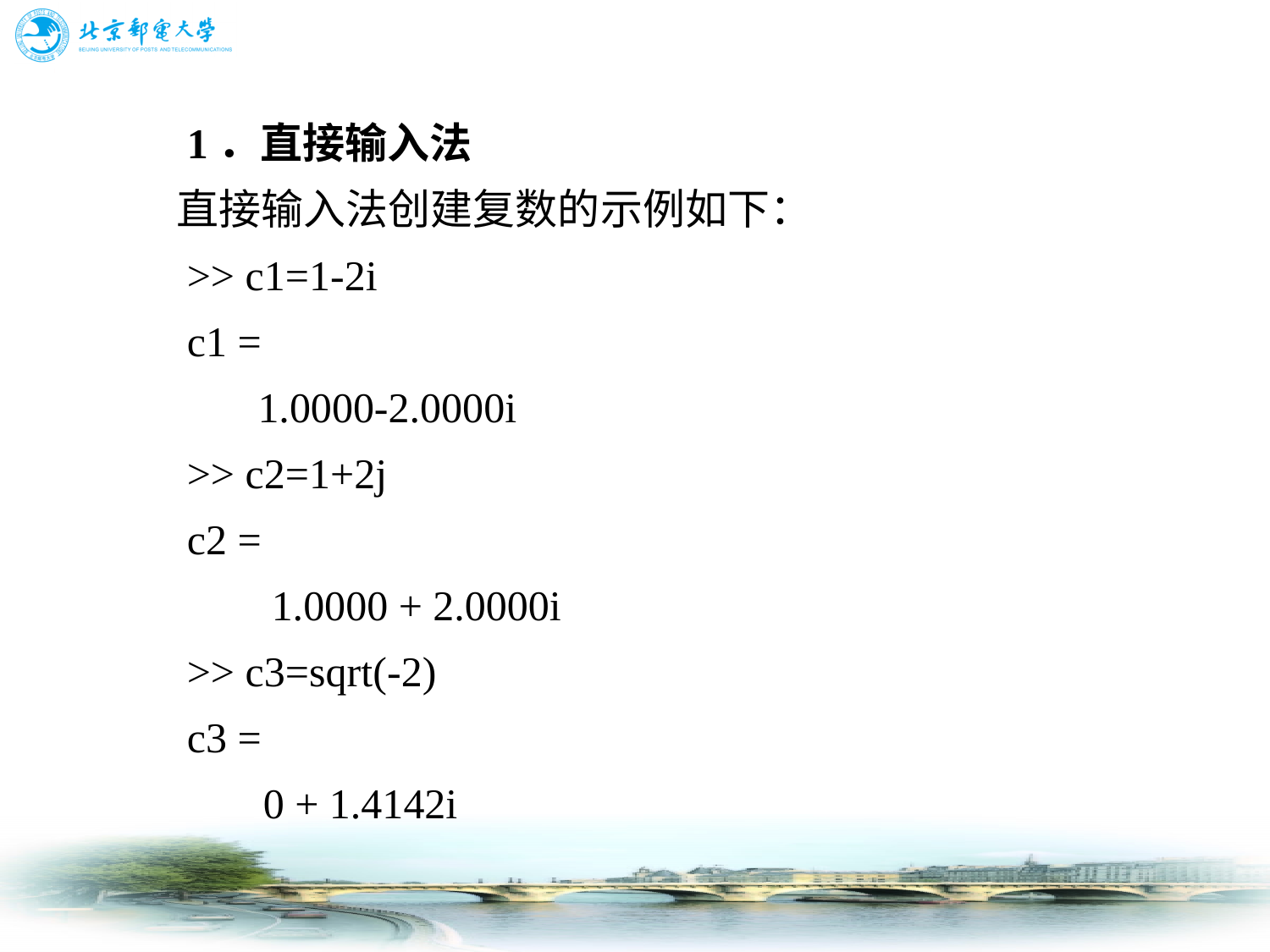

# 1．直接输入法 　　直接输入法创建复数的示例如下： 　　>> c1=1-2i 　　c1 = 　　   　1.0000-2.0000i 　　>> c2=1+2j 　　c2 = 　　   	　1.0000 + 2.0000i 　　>> c3=sqrt(-2) 　　c3 = 　　        0 + 1.4142i